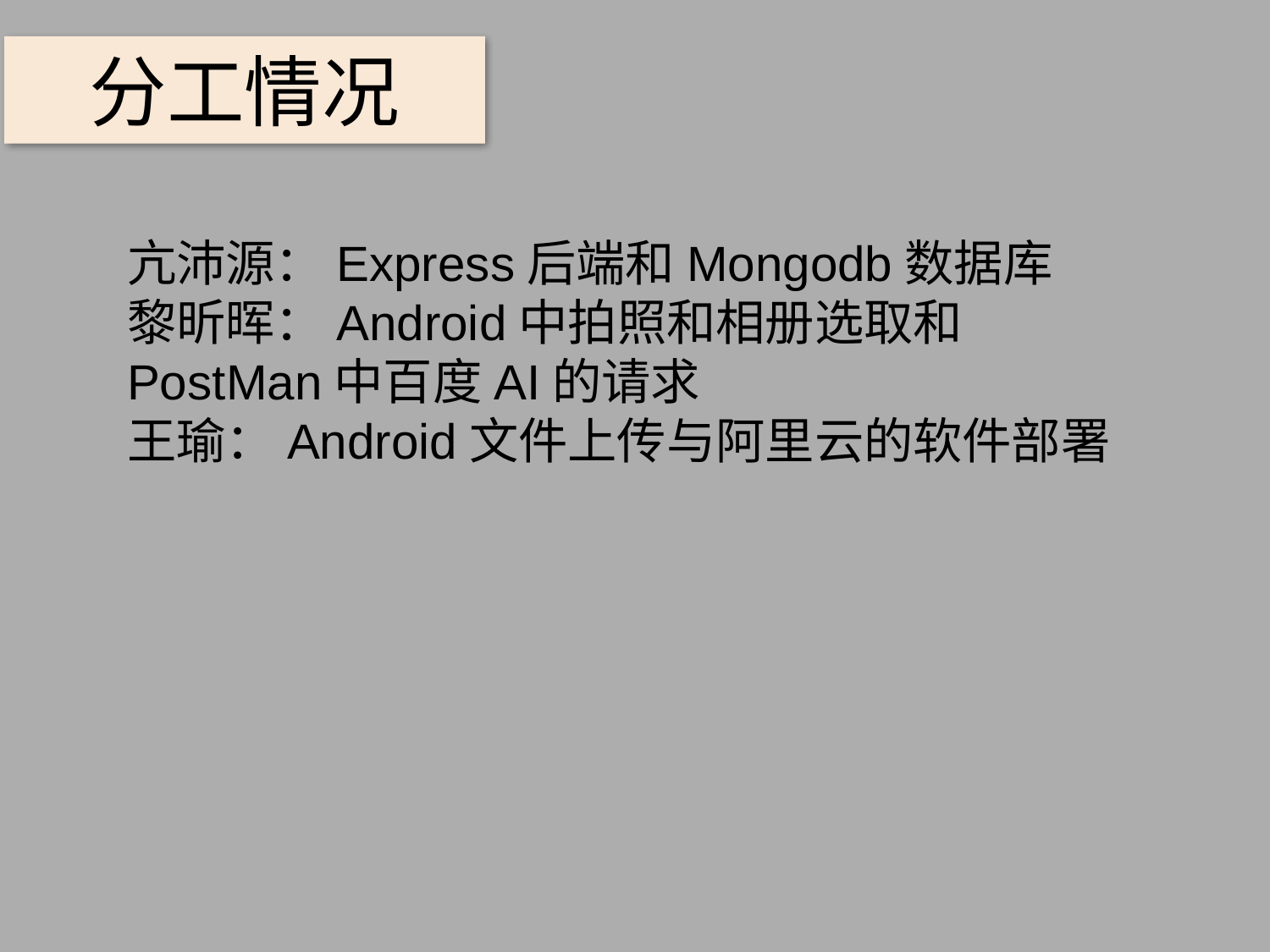

# 分工情况
亢沛源：Express后端和Mongodb数据库
黎昕晖：Android中拍照和相册选取和PostMan中百度AI的请求
王瑜：Android文件上传与阿里云的软件部署